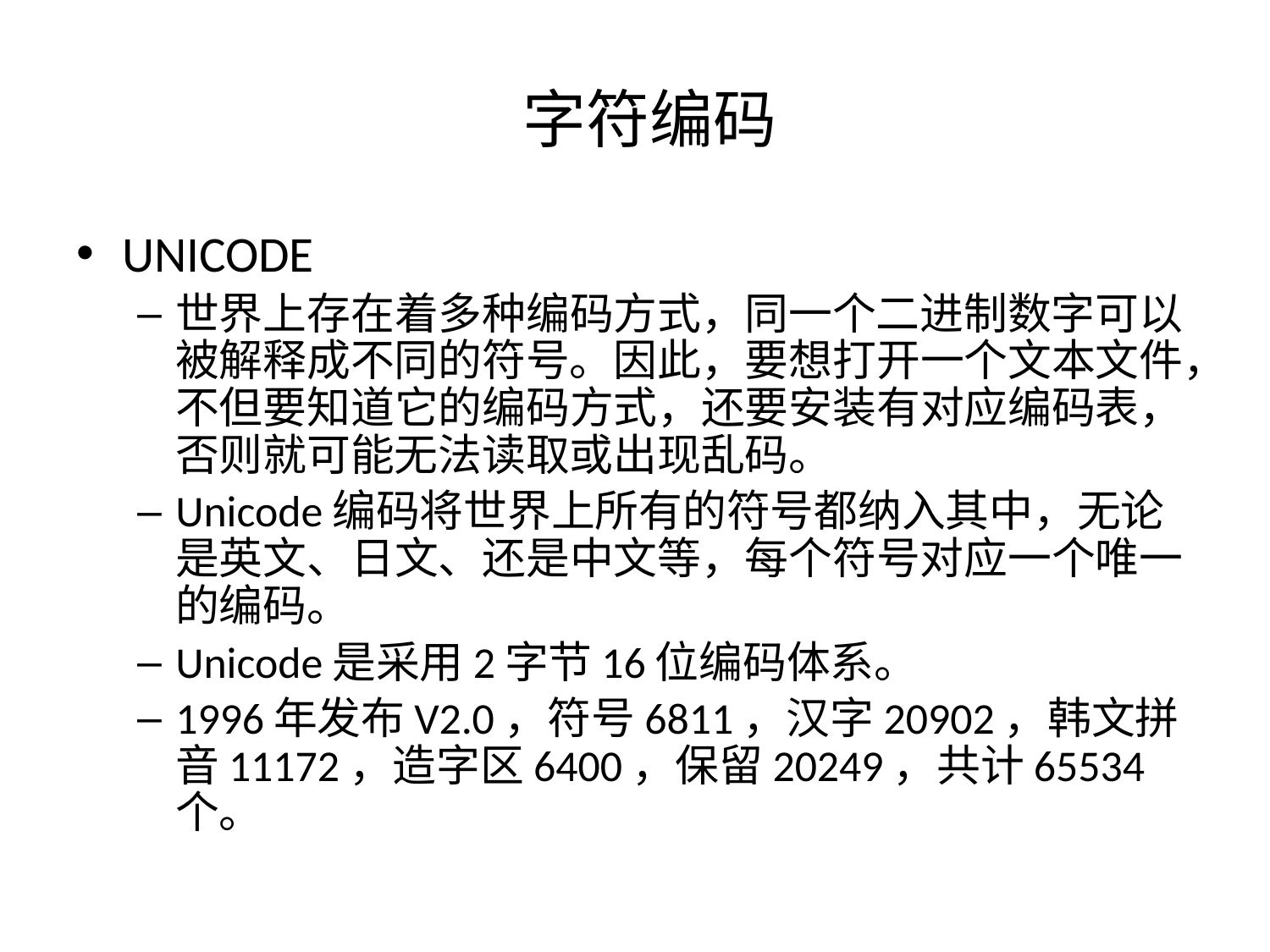

# 字符编码
UNICODE
世界上存在着多种编码方式，同一个二进制数字可以被解释成不同的符号。因此，要想打开一个文本文件，不但要知道它的编码方式，还要安装有对应编码表，否则就可能无法读取或出现乱码。
Unicode编码将世界上所有的符号都纳入其中，无论是英文、日文、还是中文等，每个符号对应一个唯一的编码。
Unicode是采用2字节16位编码体系。
1996年发布V2.0，符号6811，汉字20902，韩文拼音11172，造字区6400，保留20249，共计65534个。